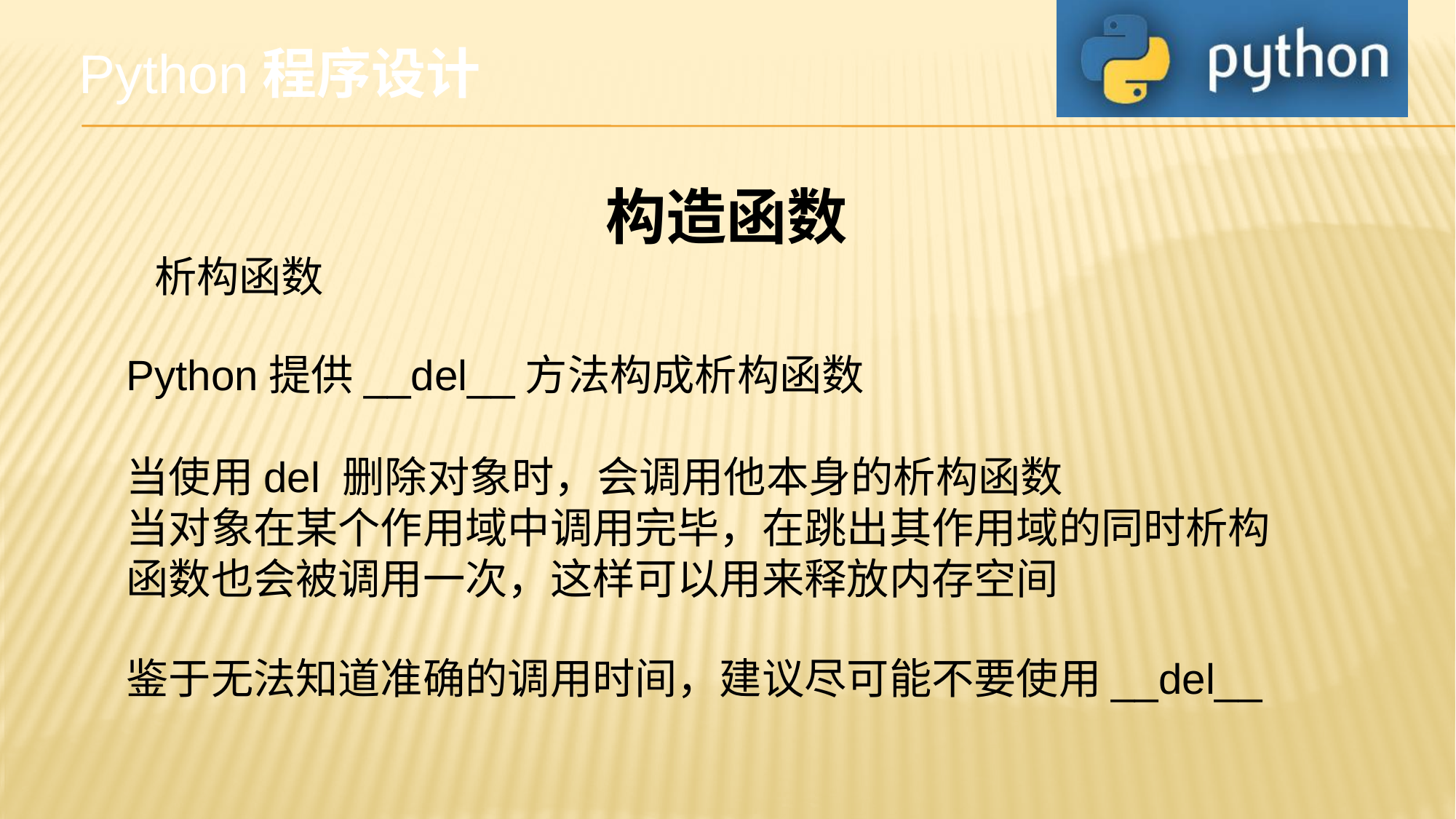

Python程序设计
构造函数
析构函数
Python提供__del__方法构成析构函数

当使用del 删除对象时，会调用他本身的析构函数
当对象在某个作用域中调用完毕，在跳出其作用域的同时析构函数也会被调用一次，这样可以用来释放内存空间
鉴于无法知道准确的调用时间，建议尽可能不要使用__del__